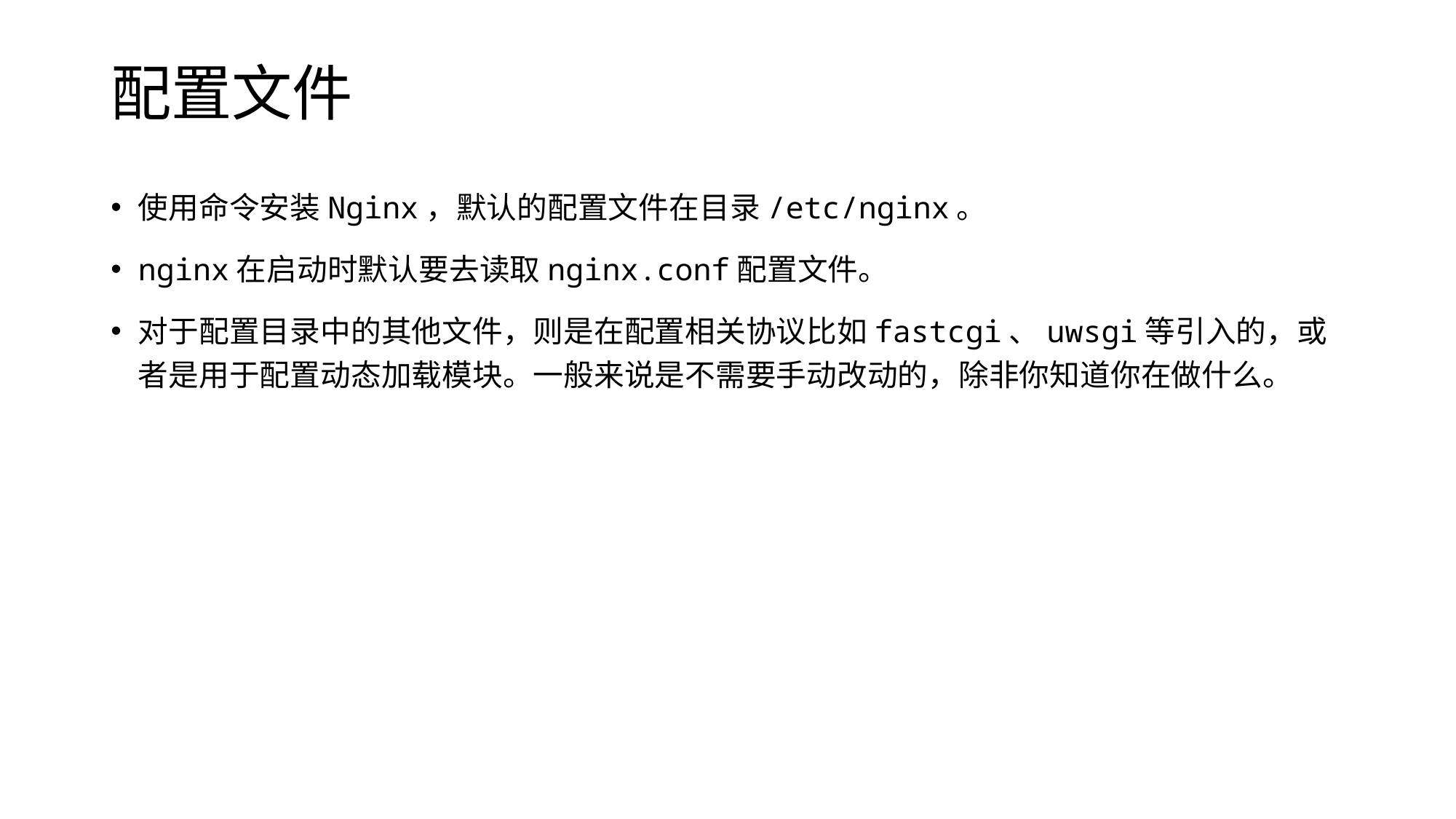

# 配置文件
使用命令安装Nginx，默认的配置文件在目录/etc/nginx。
nginx在启动时默认要去读取nginx.conf配置文件。
对于配置目录中的其他文件，则是在配置相关协议比如fastcgi、uwsgi等引入的，或者是用于配置动态加载模块。一般来说是不需要手动改动的，除非你知道你在做什么。